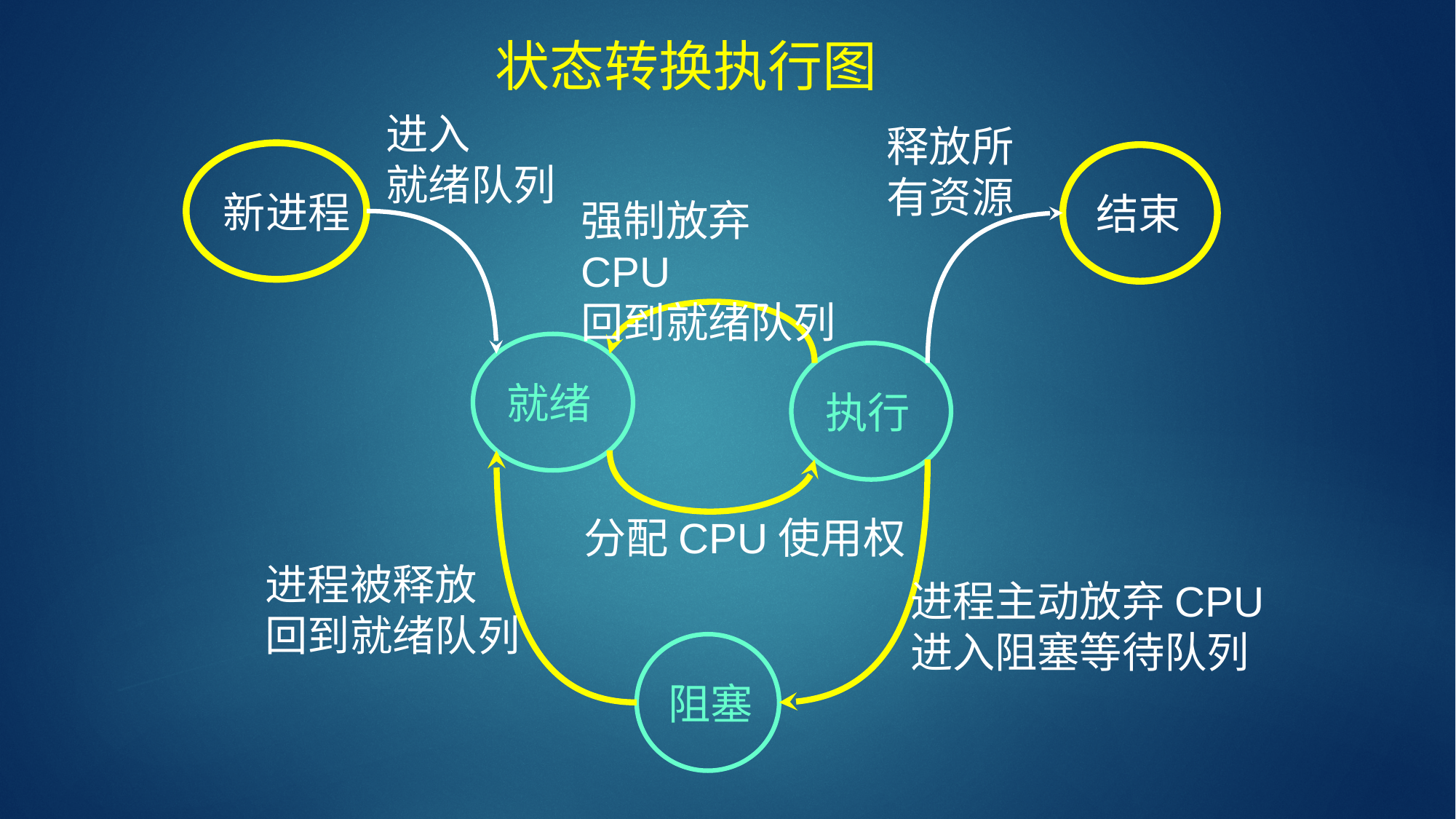

# 状态转换执行图
进入
就绪队列
释放所有资源
新进程
结束
强制放弃CPU
回到就绪队列
就绪
执行
分配CPU使用权
进程被释放
回到就绪队列
进程主动放弃CPU
进入阻塞等待队列
阻塞